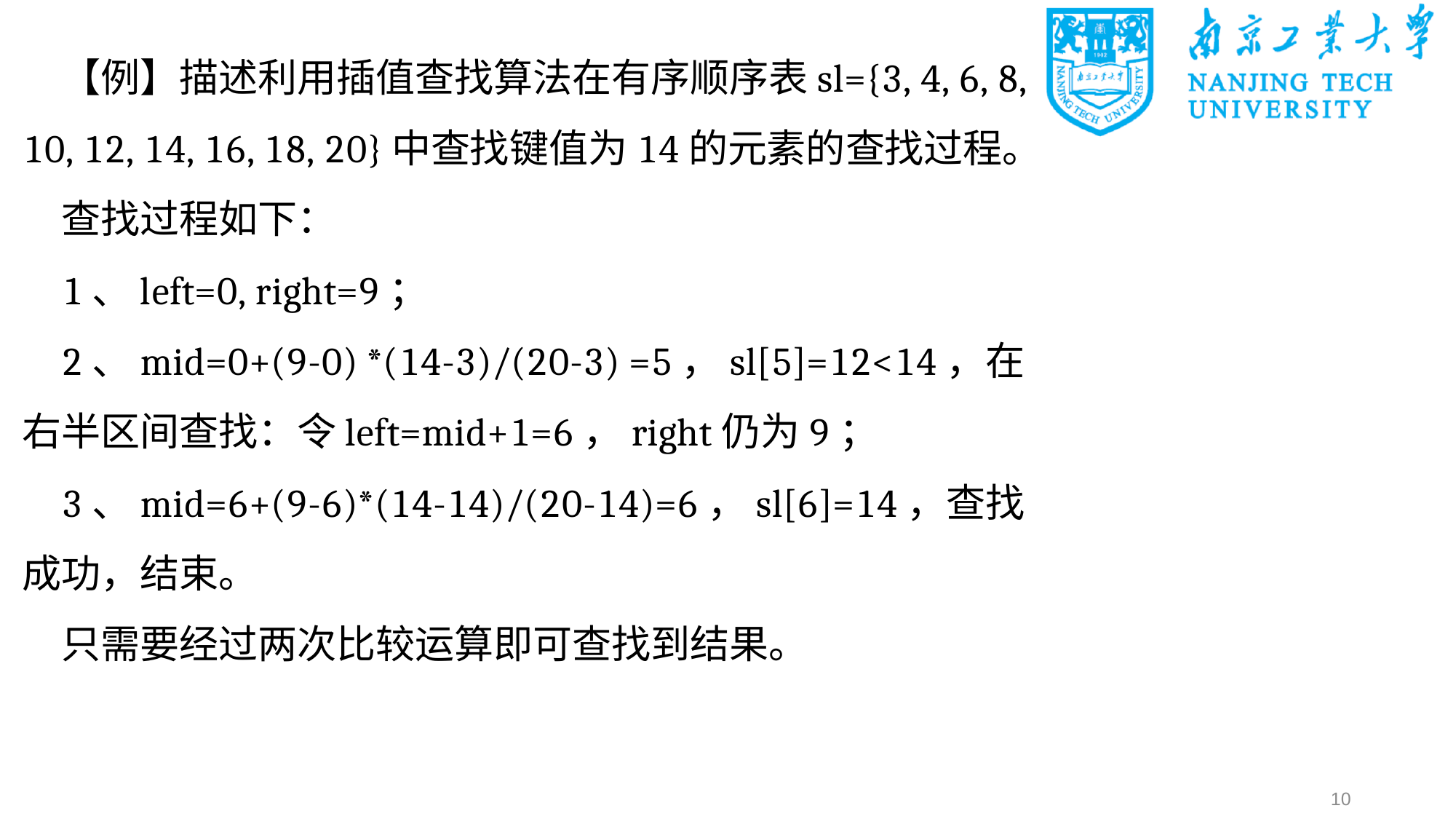

【例】描述利用插值查找算法在有序顺序表sl={3, 4, 6, 8, 10, 12, 14, 16, 18, 20}中查找键值为14的元素的查找过程。
查找过程如下：
1、left=0, right=9；
2、mid=0+(9-0) *(14-3)/(20-3) =5，sl[5]=12<14，在右半区间查找：令left=mid+1=6，right仍为9；
3、mid=6+(9-6)*(14-14)/(20-14)=6，sl[6]=14，查找成功，结束。
只需要经过两次比较运算即可查找到结果。
10